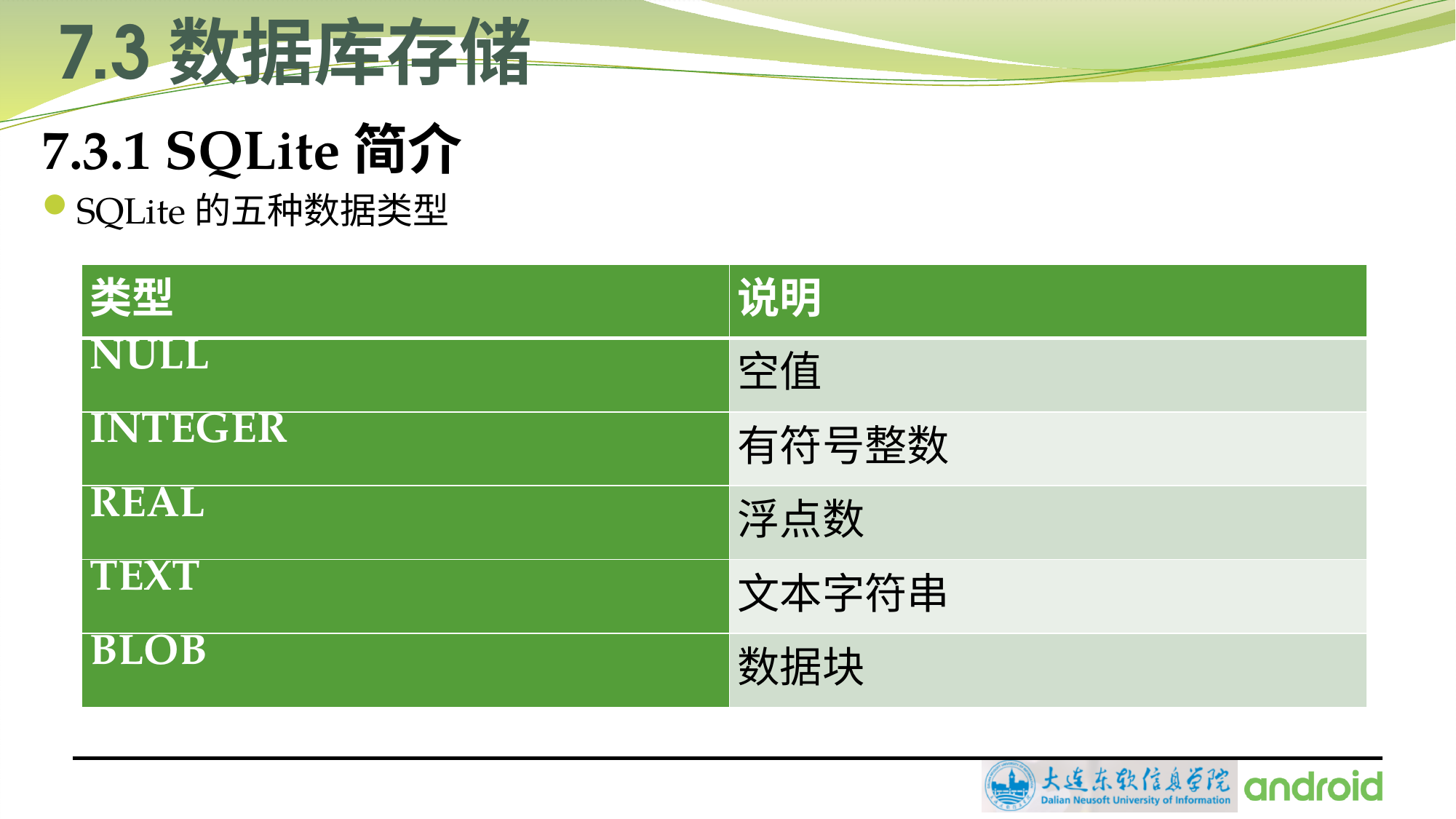

# 7.3数据库存储
7.3.1 SQLite简介
SQLite的五种数据类型

| 类型 | 说明 |
| --- | --- |
| NULL | 空值 |
| INTEGER | 有符号整数 |
| REAL | 浮点数 |
| TEXT | 文本字符串 |
| BLOB | 数据块 |